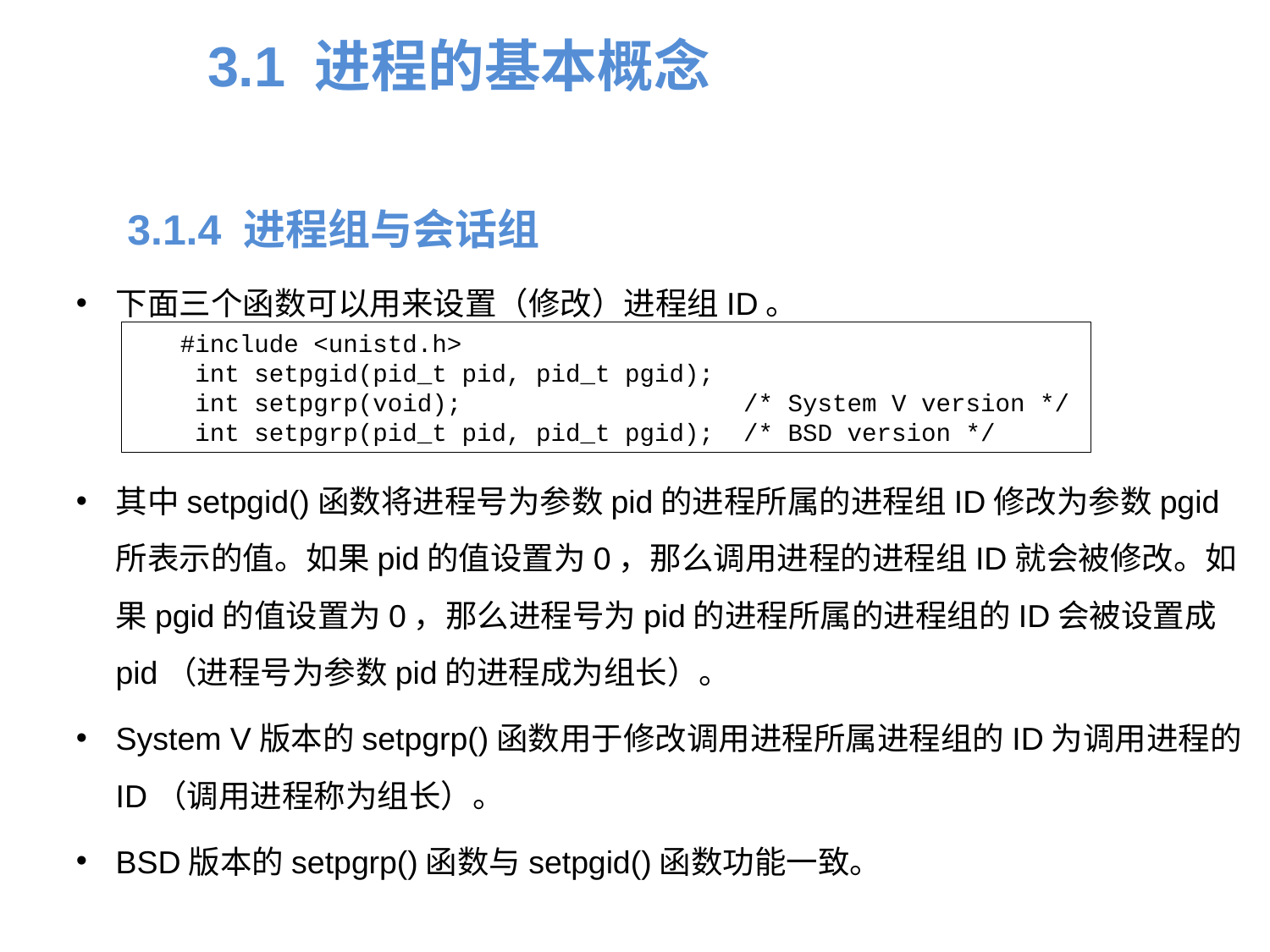

3.1 进程的基本概念
3.1.4 进程组与会话组
下面三个函数可以用来设置（修改）进程组ID。
 #include <unistd.h>
  int setpgid(pid_t pid, pid_t pgid);
  int setpgrp(void);                   /* System V version */
  int setpgrp(pid_t pid, pid_t pgid);  /* BSD version */
其中setpgid()函数将进程号为参数pid的进程所属的进程组ID修改为参数pgid所表示的值。如果pid的值设置为0，那么调用进程的进程组ID就会被修改。如果pgid的值设置为0，那么进程号为pid的进程所属的进程组的ID会被设置成pid（进程号为参数pid的进程成为组长）。
System V版本的setpgrp()函数用于修改调用进程所属进程组的ID为调用进程的ID（调用进程称为组长）。
BSD版本的setpgrp()函数与setpgid()函数功能一致。